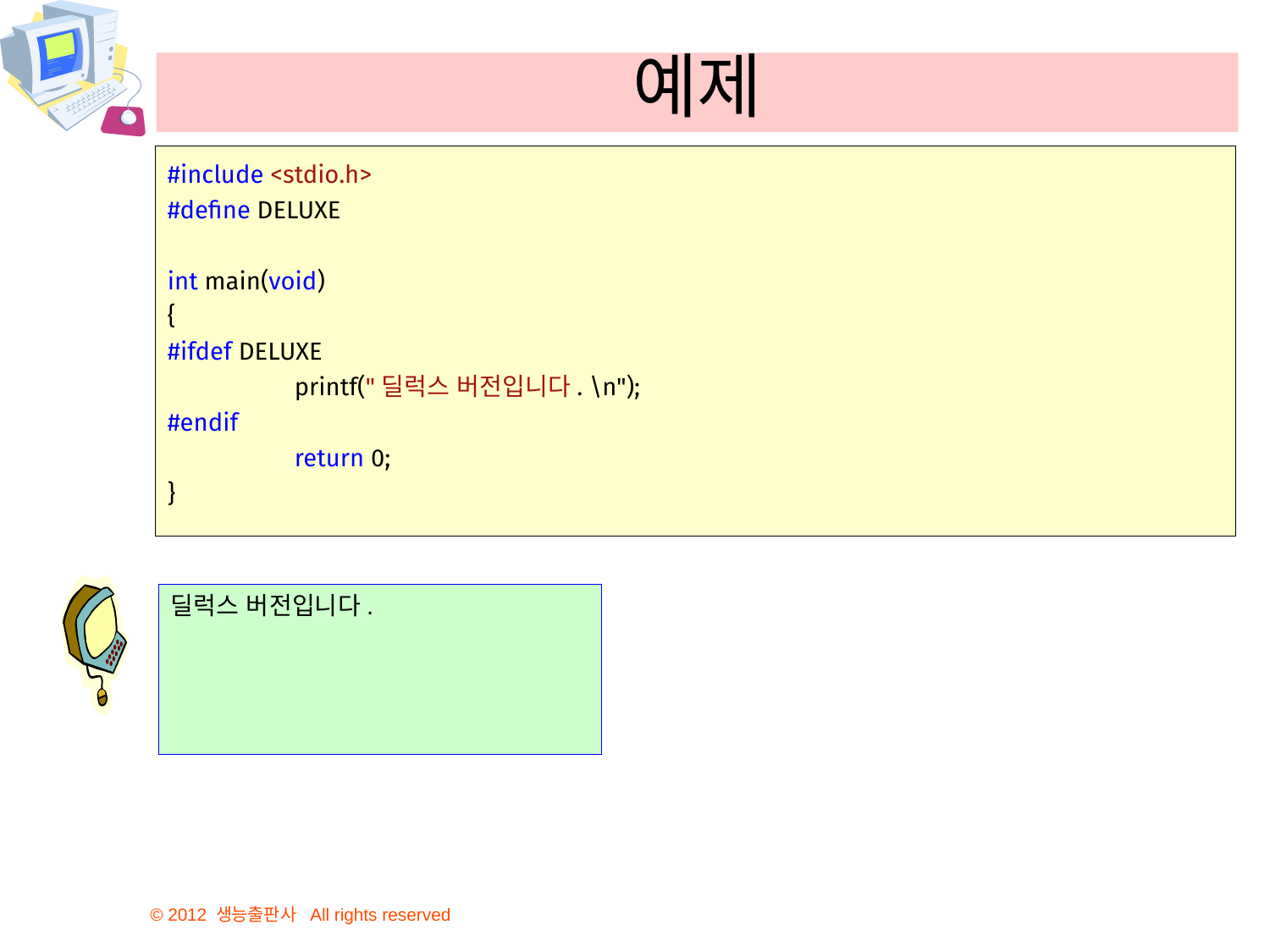

# 예제
#include <stdio.h>
#define DELUXE

int main(void)
{
#ifdef DELUXE
	printf("딜럭스 버전입니다. \n");
#endif
	return 0;
}

딜럭스 버전입니다.